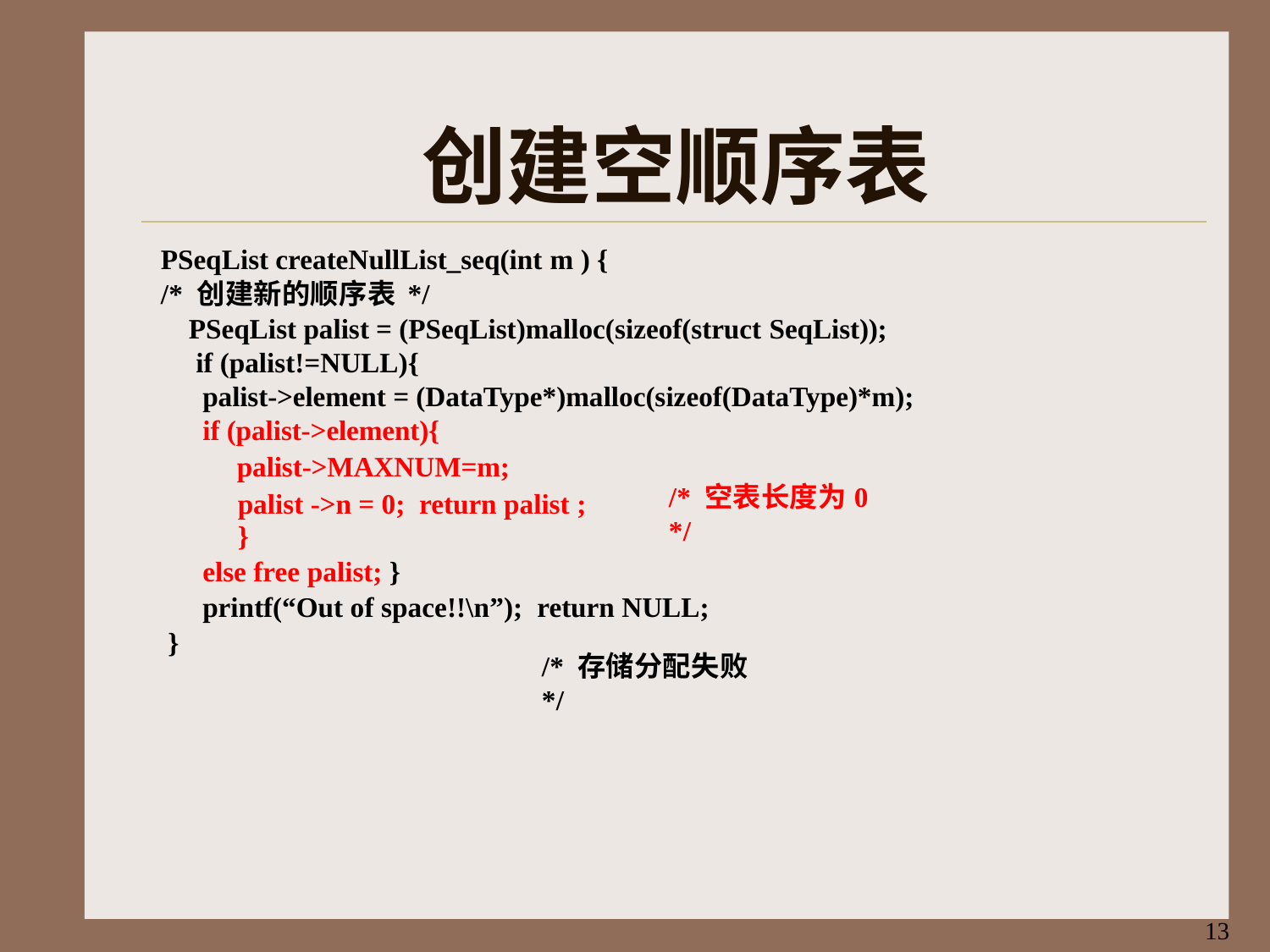

# 创建空顺序表

PSeqList createNullList_seq(int m ) {
/* 创建新的顺序表*/
PSeqList palist = (PSeqList)malloc(sizeof(struct SeqList));  if (palist!=NULL){
palist->element = (DataType*)malloc(sizeof(DataType)*m);  if (palist->element){
          palist->MAXNUM=m;
          palist ->n = 0;  return palist ;
           }
      else free palist; }
      printf(“Out of space!!\n”);  return NULL;
 }

/* 空表长度为0 */

/* 存储分配失败*/
13